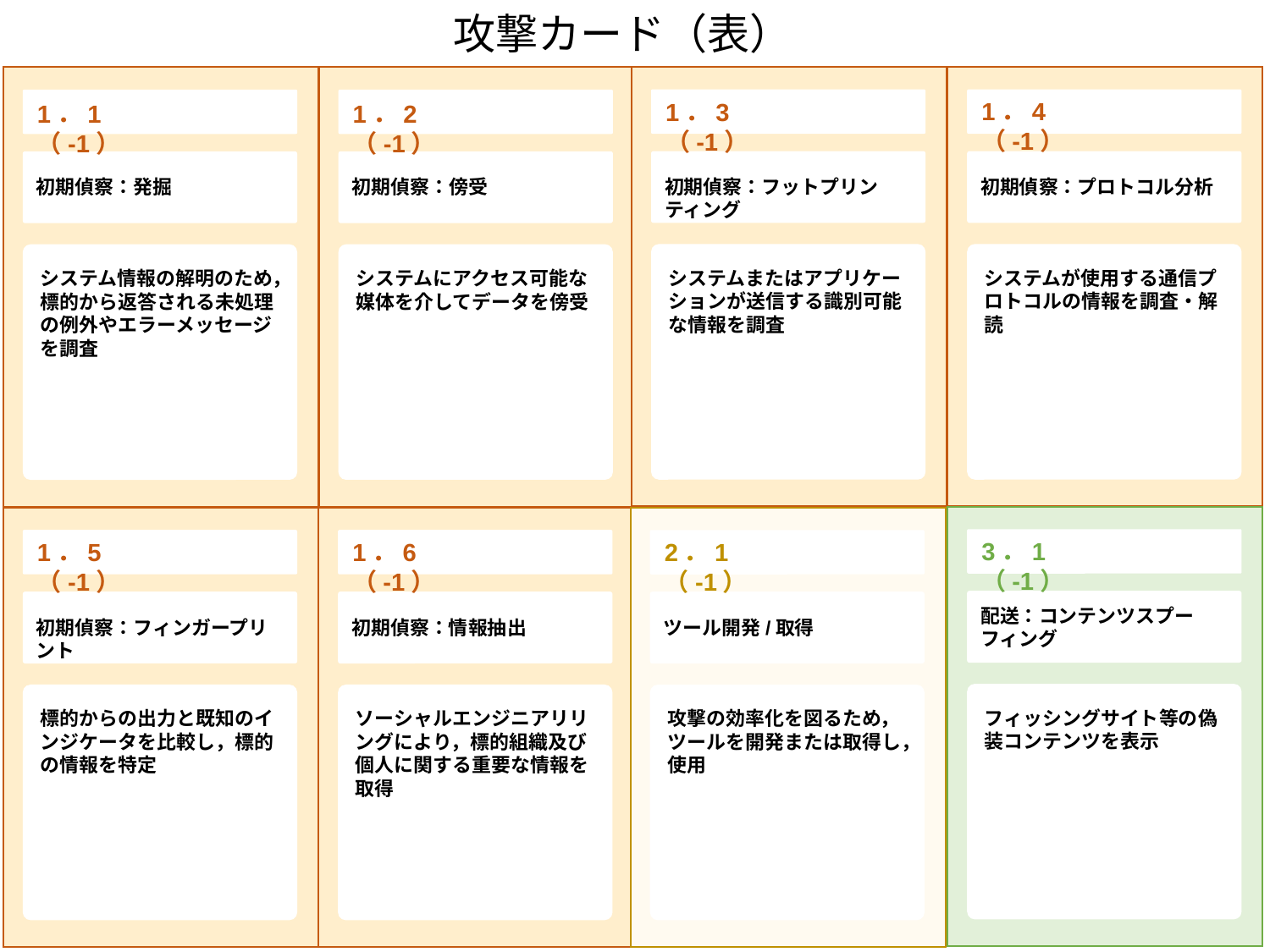

攻撃カード（表）

1．4　（-1）
1．3　（-1）
1．2　（-1）
1．1　（-1）

初期偵察：フットプリンティング
初期偵察：プロトコル分析
初期偵察：傍受
初期偵察：発掘

システムまたはアプリケーションが送信する識別可能な情報を調査
システムが使用する通信プロトコルの情報を調査・解読
システムにアクセス可能な媒体を介してデータを傍受
システム情報の解明のため，標的から返答される未処理の例外やエラーメッセージを調査

3．1　（-1）

1．5　（-1）
1．6　（-1）
2．1　（-1）

配送：コンテンツスプーフィング
初期偵察：フィンガープリント
初期偵察：情報抽出
ツール開発/取得

フィッシングサイト等の偽装コンテンツを表示
標的からの出力と既知のインジケータを比較し，標的の情報を特定
ソーシャルエンジニアリリングにより，標的組織及び個人に関する重要な情報を取得
攻撃の効率化を図るため，ツールを開発または取得し，使用